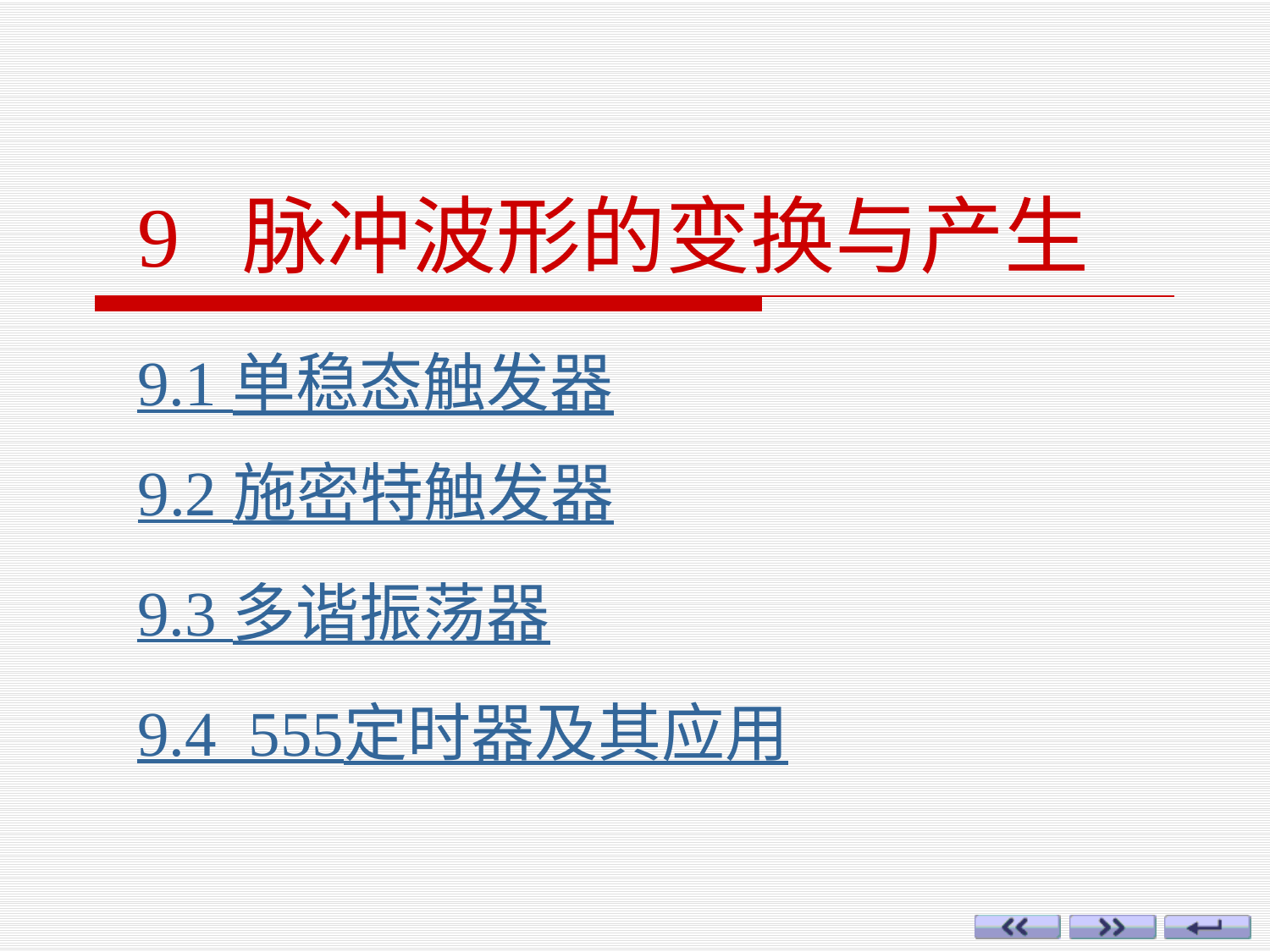

9  脉冲波形的变换与产生
9.1 单稳态触发器
9.2 施密特触发器
9.3 多谐振荡器
9.4  555定时器及其应用